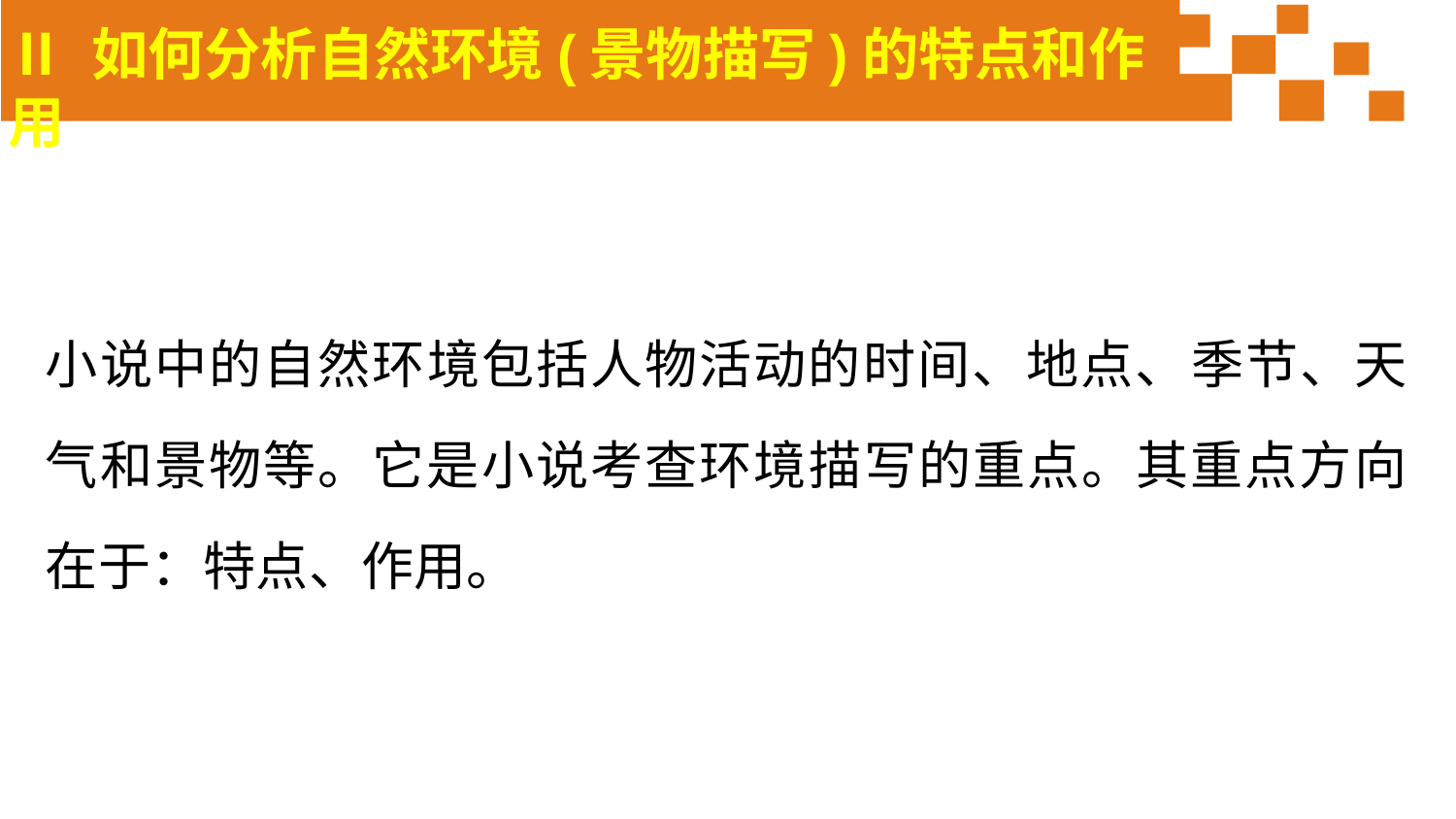

Ⅱ 如何分析自然环境(景物描写)的特点和作用
小说中的自然环境包括人物活动的时间、地点、季节、天气和景物等。它是小说考查环境描写的重点。其重点方向在于：特点、作用。